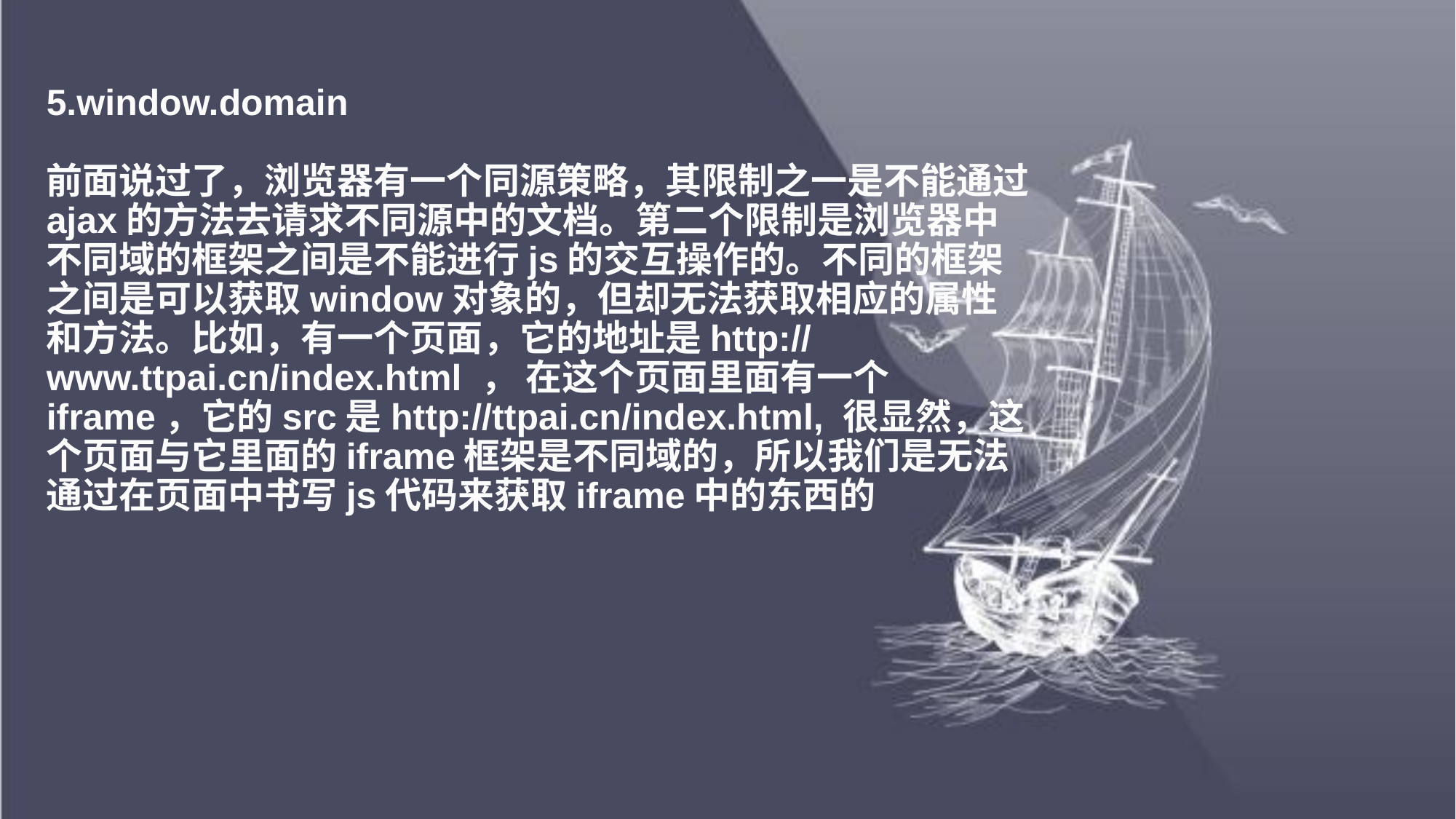

# 5.window.domain 前面说过了，浏览器有一个同源策略，其限制之一是不能通过ajax的方法去请求不同源中的文档。第二个限制是浏览器中不同域的框架之间是不能进行js的交互操作的。不同的框架之间是可以获取window对象的，但却无法获取相应的属性和方法。比如，有一个页面，它的地址是http://www.ttpai.cn/index.html ， 在这个页面里面有一个iframe，它的src是http://ttpai.cn/index.html, 很显然，这个页面与它里面的iframe框架是不同域的，所以我们是无法通过在页面中书写js代码来获取iframe中的东西的